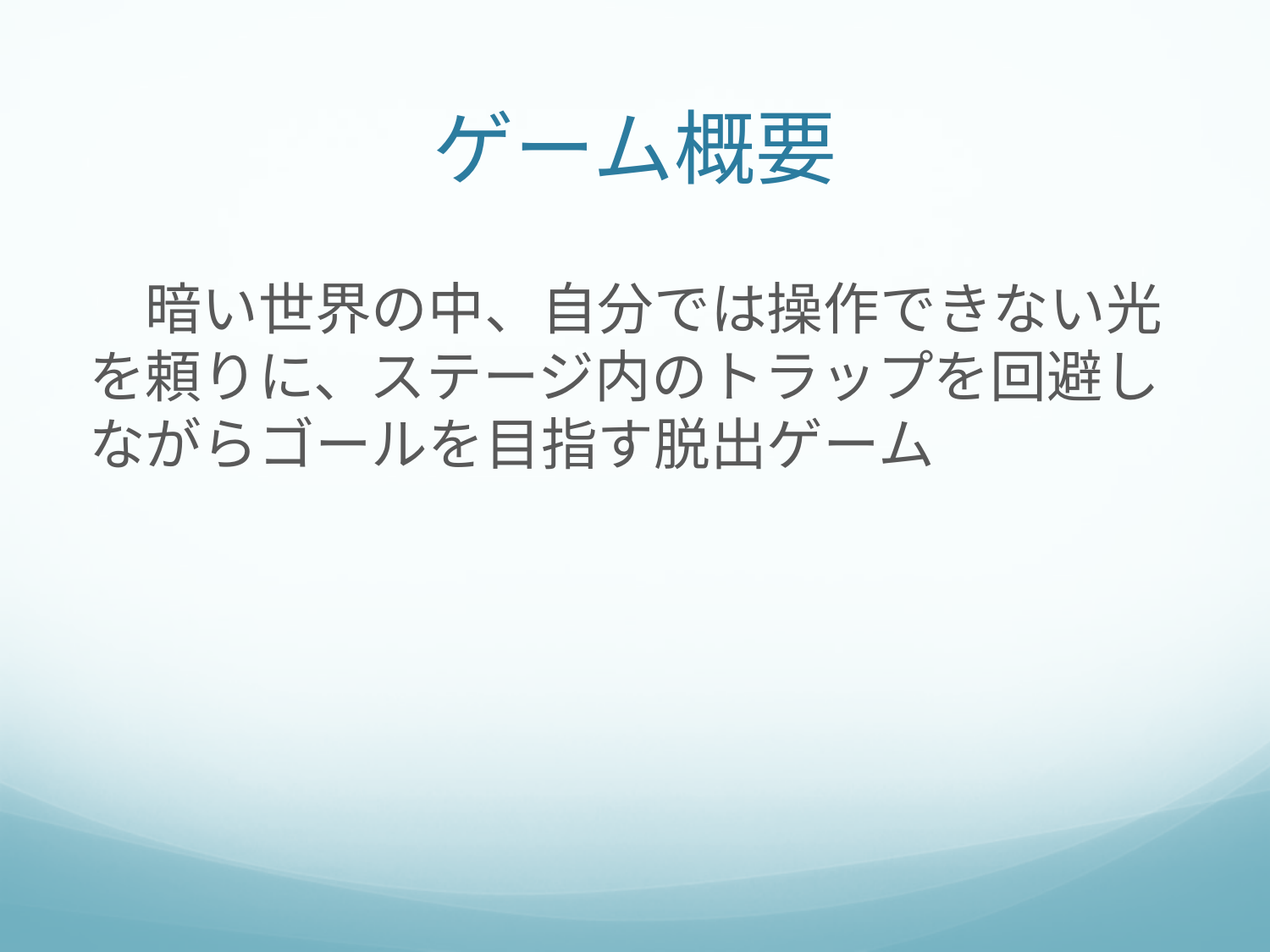

# ゲーム概要
　暗い世界の中、自分では操作できない光を頼りに、ステージ内のトラップを回避しながらゴールを目指す脱出ゲーム